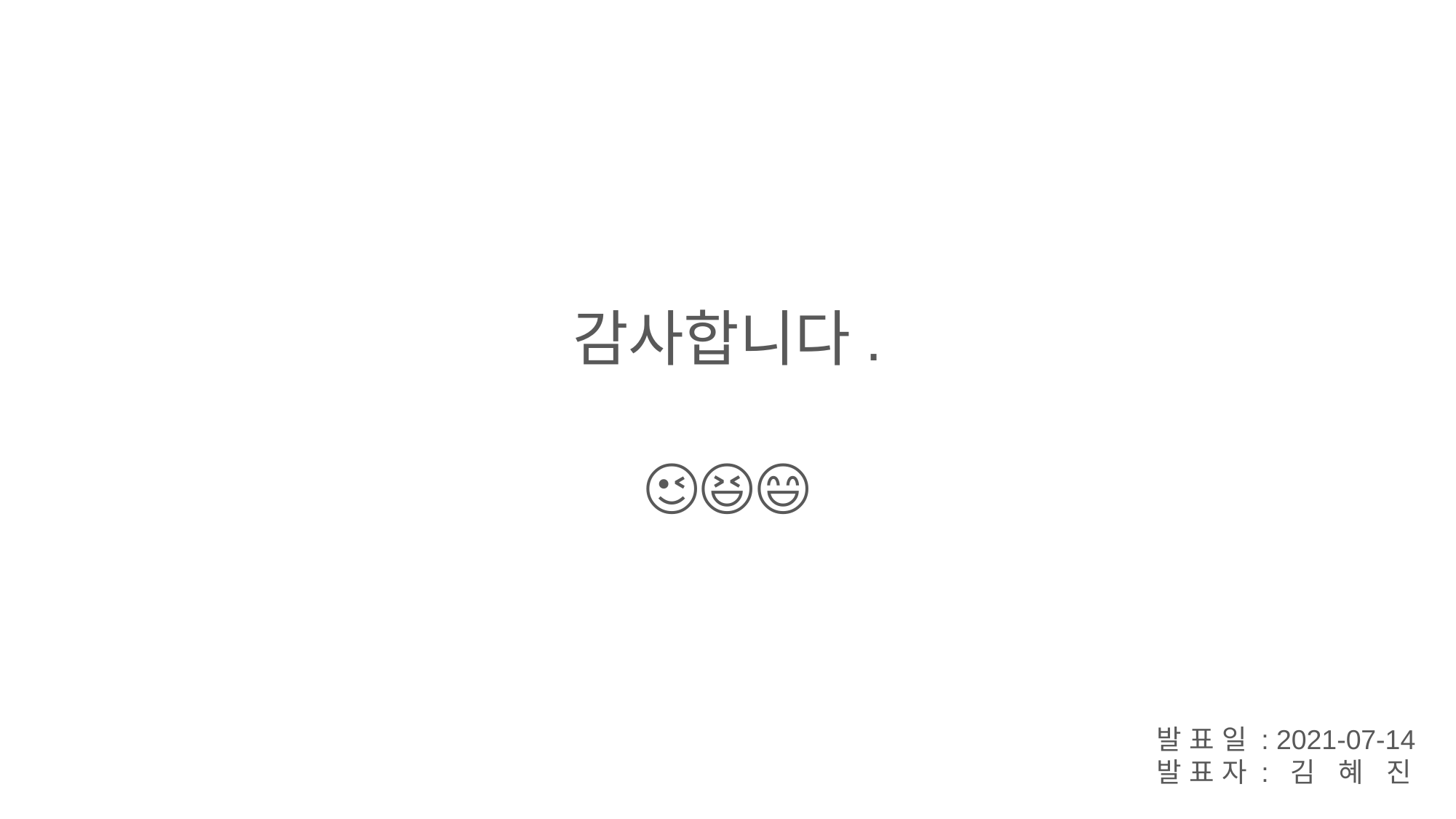

감사합니다.

😉😆😄
발 표 일 : 2021-07-14
발 표 자 :  김   혜   진